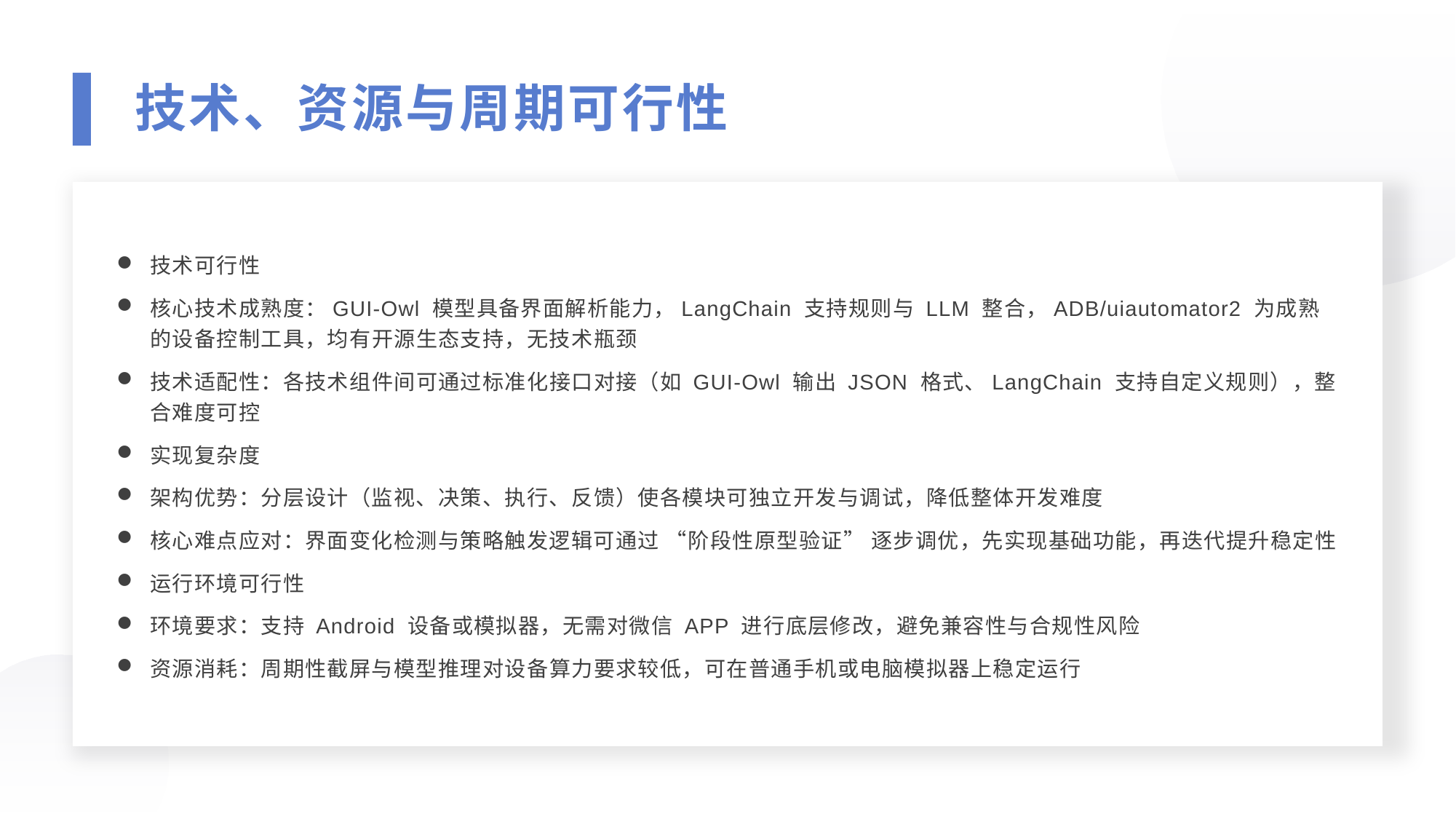

技术、资源与周期可行性

技术可行性
核心技术成熟度：GUI-Owl 模型具备界面解析能力，LangChain 支持规则与 LLM 整合，ADB/uiautomator2 为成熟的设备控制工具，均有开源生态支持，无技术瓶颈
技术适配性：各技术组件间可通过标准化接口对接（如 GUI-Owl 输出 JSON 格式、LangChain 支持自定义规则），整合难度可控
实现复杂度
架构优势：分层设计（监视、决策、执行、反馈）使各模块可独立开发与调试，降低整体开发难度
核心难点应对：界面变化检测与策略触发逻辑可通过 “阶段性原型验证” 逐步调优，先实现基础功能，再迭代提升稳定性
运行环境可行性
环境要求：支持 Android 设备或模拟器，无需对微信 APP 进行底层修改，避免兼容性与合规性风险
资源消耗：周期性截屏与模型推理对设备算力要求较低，可在普通手机或电脑模拟器上稳定运行